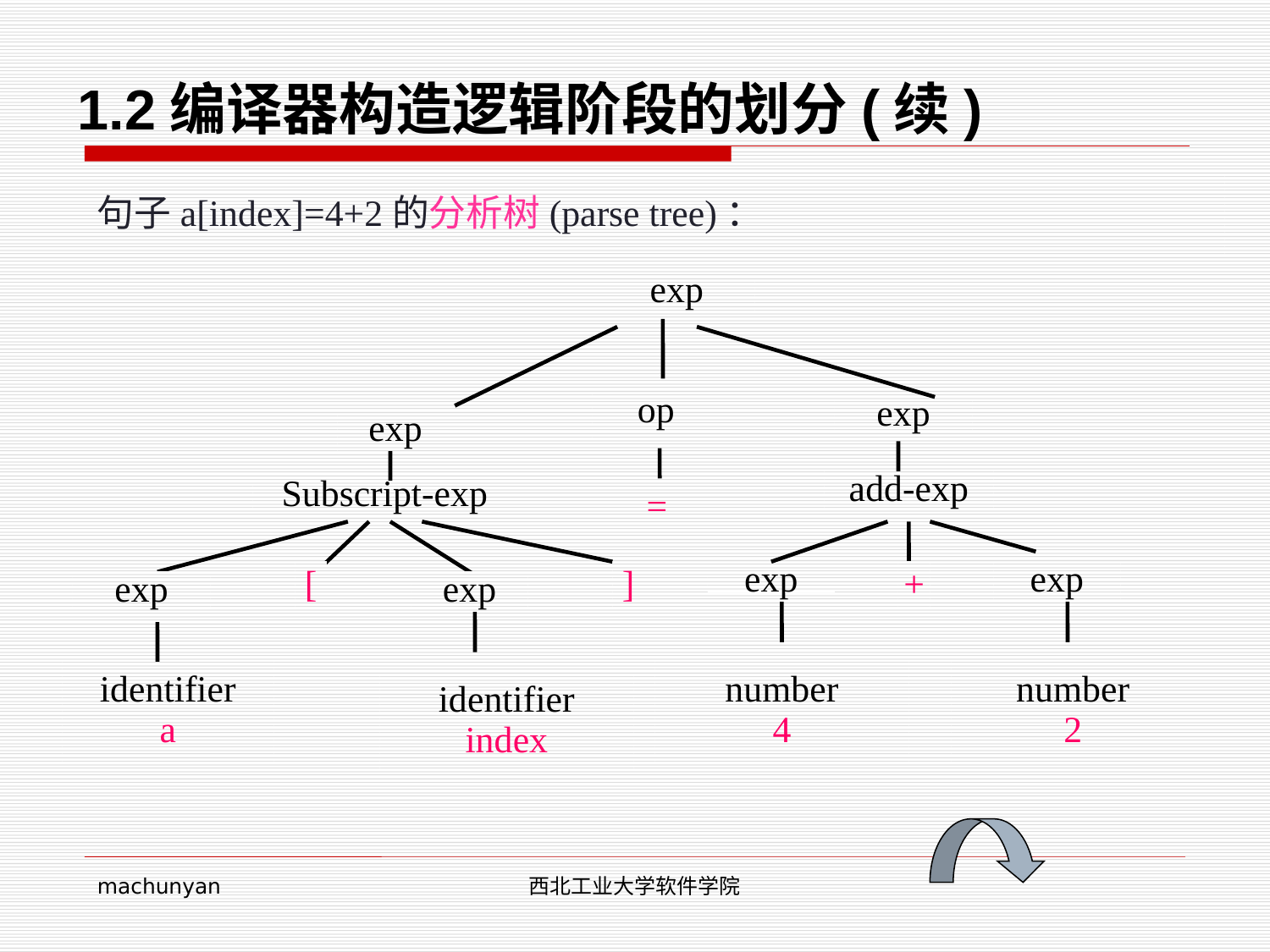

1.2编译器构造逻辑阶段的划分(续)
句子a[index]=4+2的分析树(parse tree)：
exp

op

exp

exp

add-exp

Subscript-exp

=
[
]
+
exp

exp

exp

exp

identifier
a
number
4
number
2
identifier
index

machunyan
西北工业大学软件学院
17